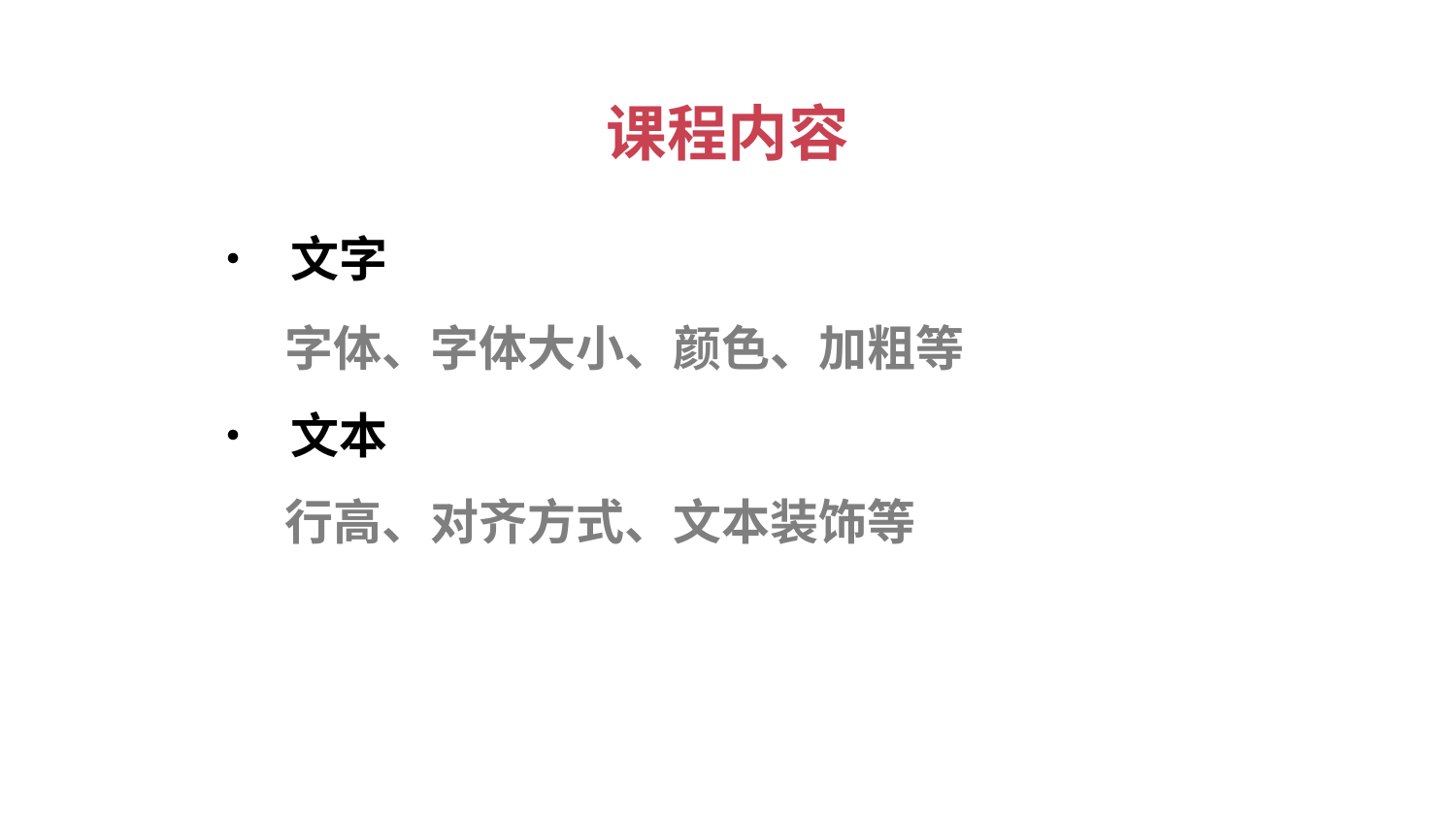

课程内容
•  文字
字体、字体大小、颜色、加粗等
•  文本
行高、对齐方式、文本装饰等